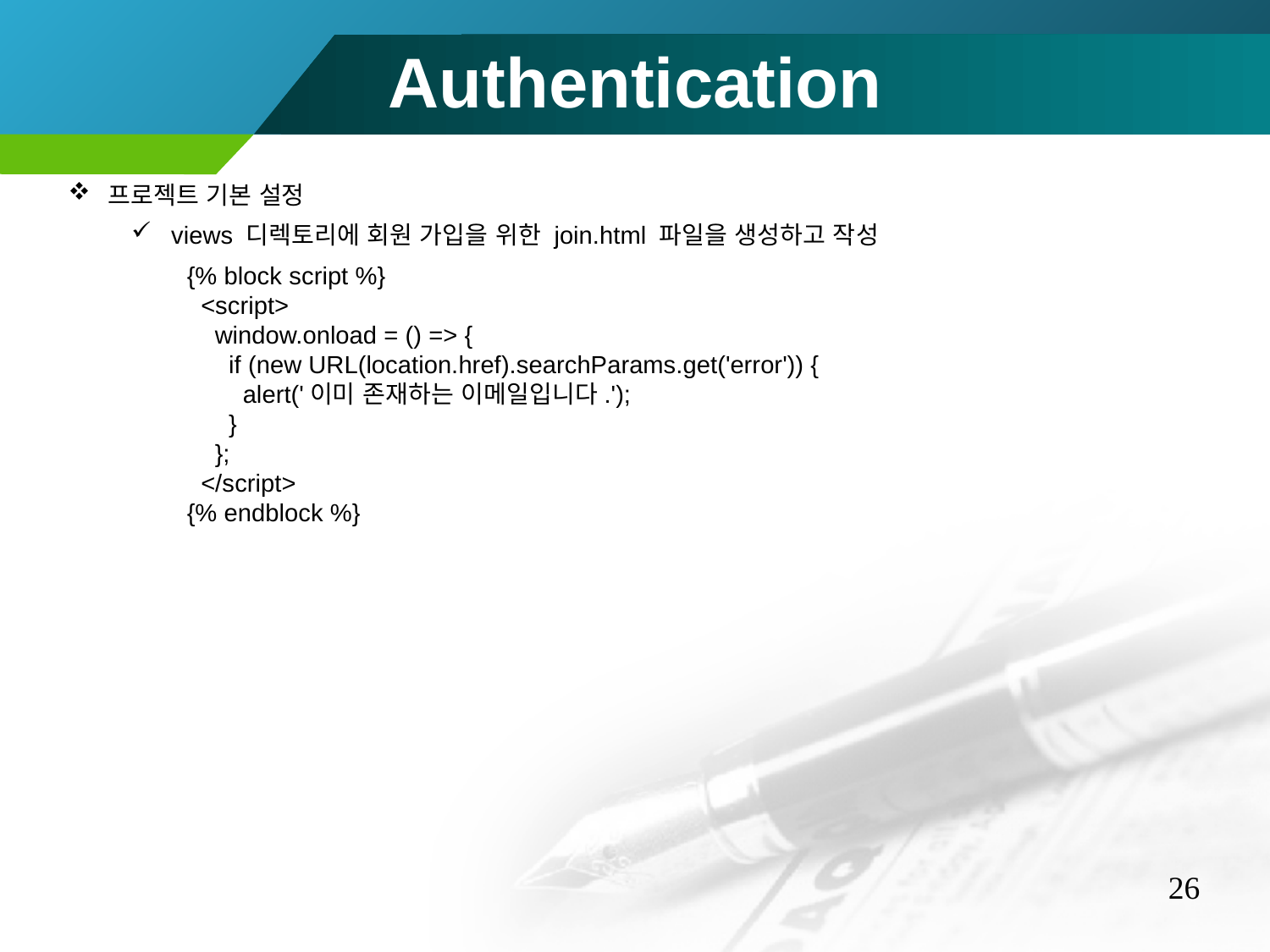

Authentication
프로젝트 기본 설정
views 디렉토리에 회원 가입을 위한 join.html 파일을 생성하고 작성
{% block script %}
  <script>
    window.onload = () => {
      if (new URL(location.href).searchParams.get('error')) {
        alert('이미 존재하는 이메일입니다.');
      }
    };
  </script>
{% endblock %}

26